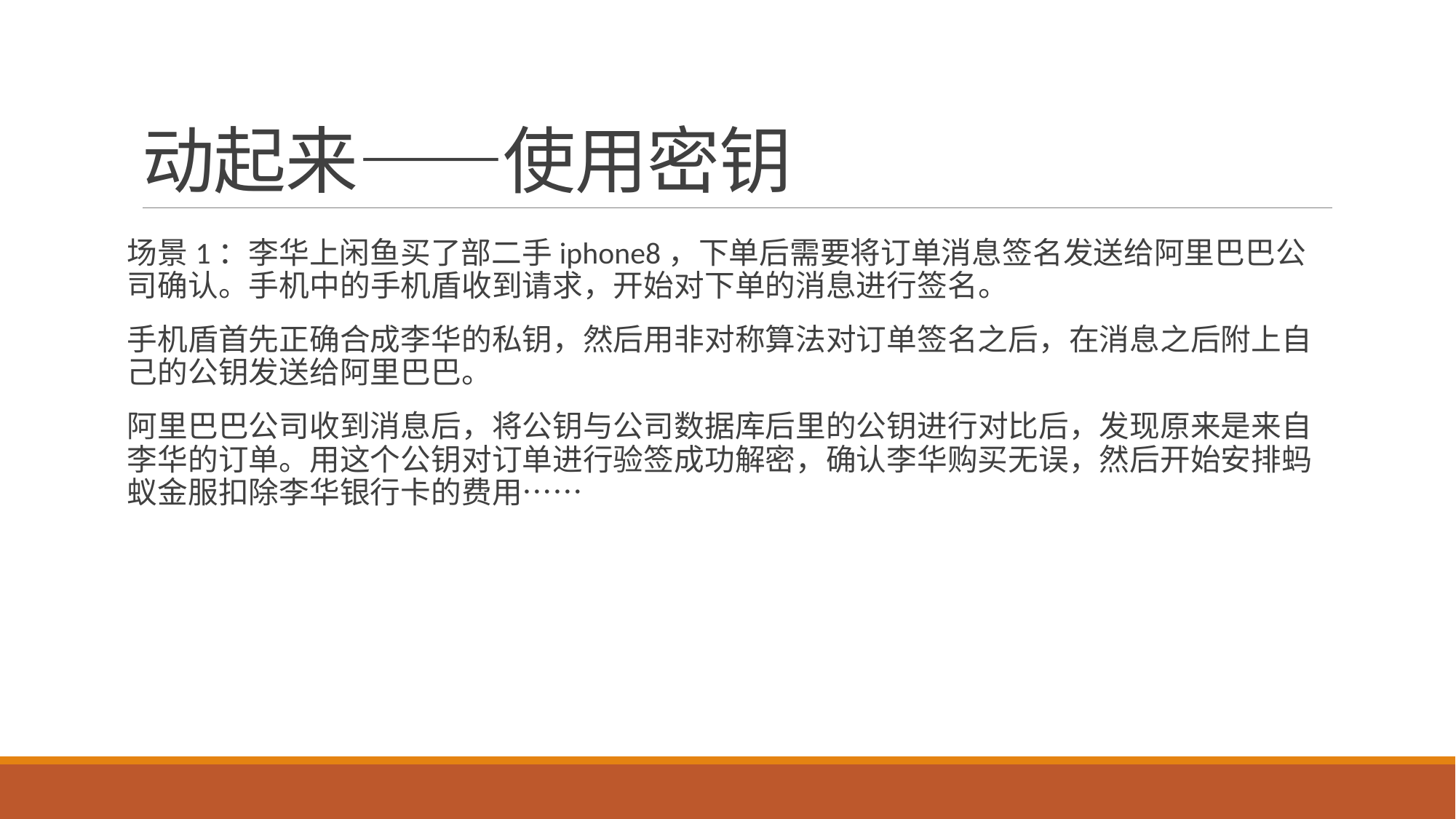

# 动起来——使用密钥
场景1：李华上闲鱼买了部二手iphone8，下单后需要将订单消息签名发送给阿里巴巴公司确认。手机中的手机盾收到请求，开始对下单的消息进行签名。
手机盾首先正确合成李华的私钥，然后用非对称算法对订单签名之后，在消息之后附上自己的公钥发送给阿里巴巴。
阿里巴巴公司收到消息后，将公钥与公司数据库后里的公钥进行对比后，发现原来是来自李华的订单。用这个公钥对订单进行验签成功解密，确认李华购买无误，然后开始安排蚂蚁金服扣除李华银行卡的费用……